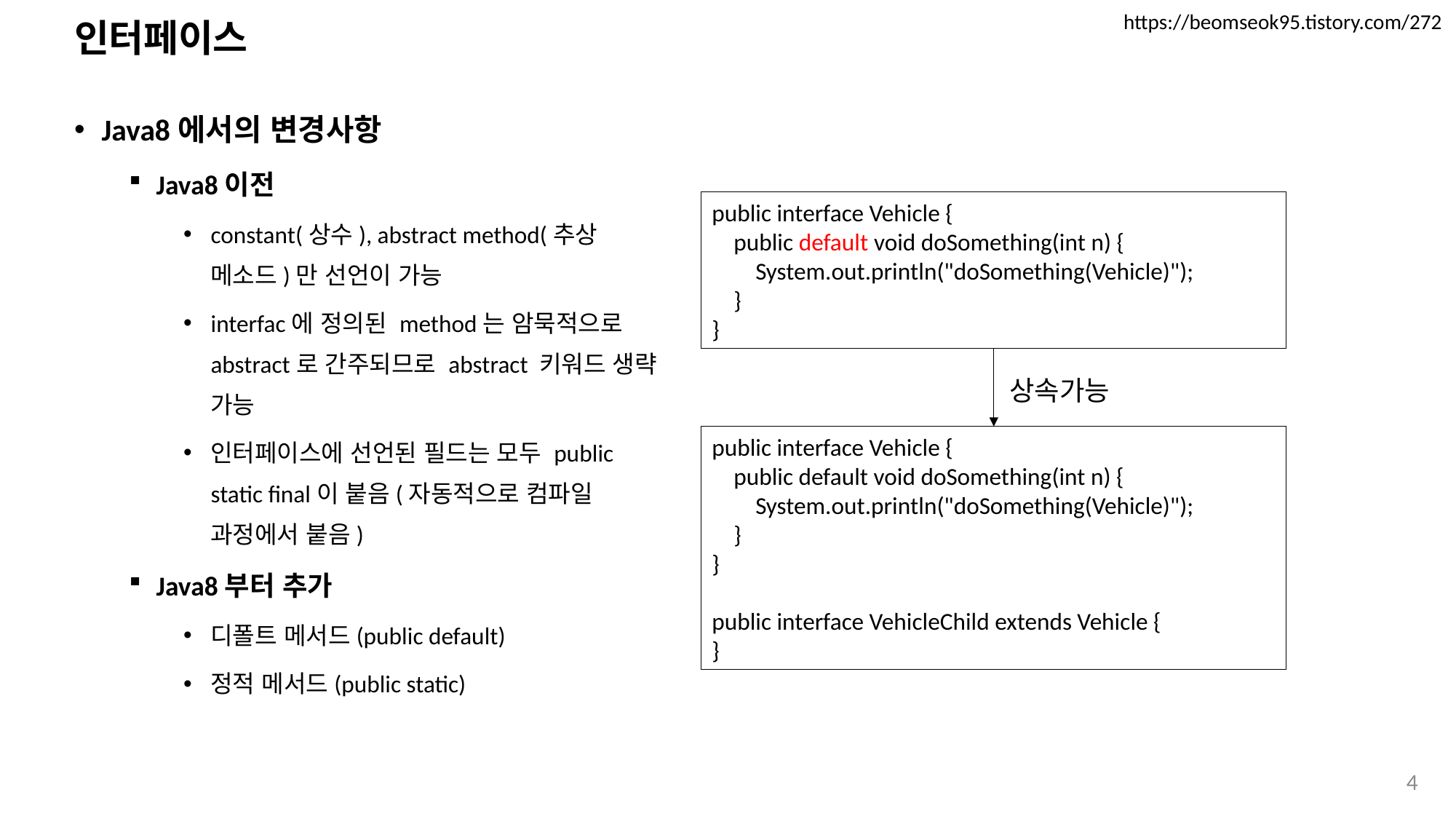

https://beomseok95.tistory.com/272
# 인터페이스
Java8에서의 변경사항
Java8이전
constant(상수), abstract method(추상 메소드)만 선언이 가능
interfac에 정의된 method는 암묵적으로 abstract로 간주되므로 abstract 키워드 생략 가능
인터페이스에 선언된 필드는 모두 public static final이 붙음(자동적으로 컴파일 과정에서 붙음)
Java8부터 추가
디폴트 메서드(public default)
정적 메서드(public static)

public interface Vehicle {
    public default void doSomething(int n) {
        System.out.println("doSomething(Vehicle)");
    }
}
상속가능
public interface Vehicle {
    public default void doSomething(int n) {
        System.out.println("doSomething(Vehicle)");
    }
}

public interface VehicleChild extends Vehicle {
}
4